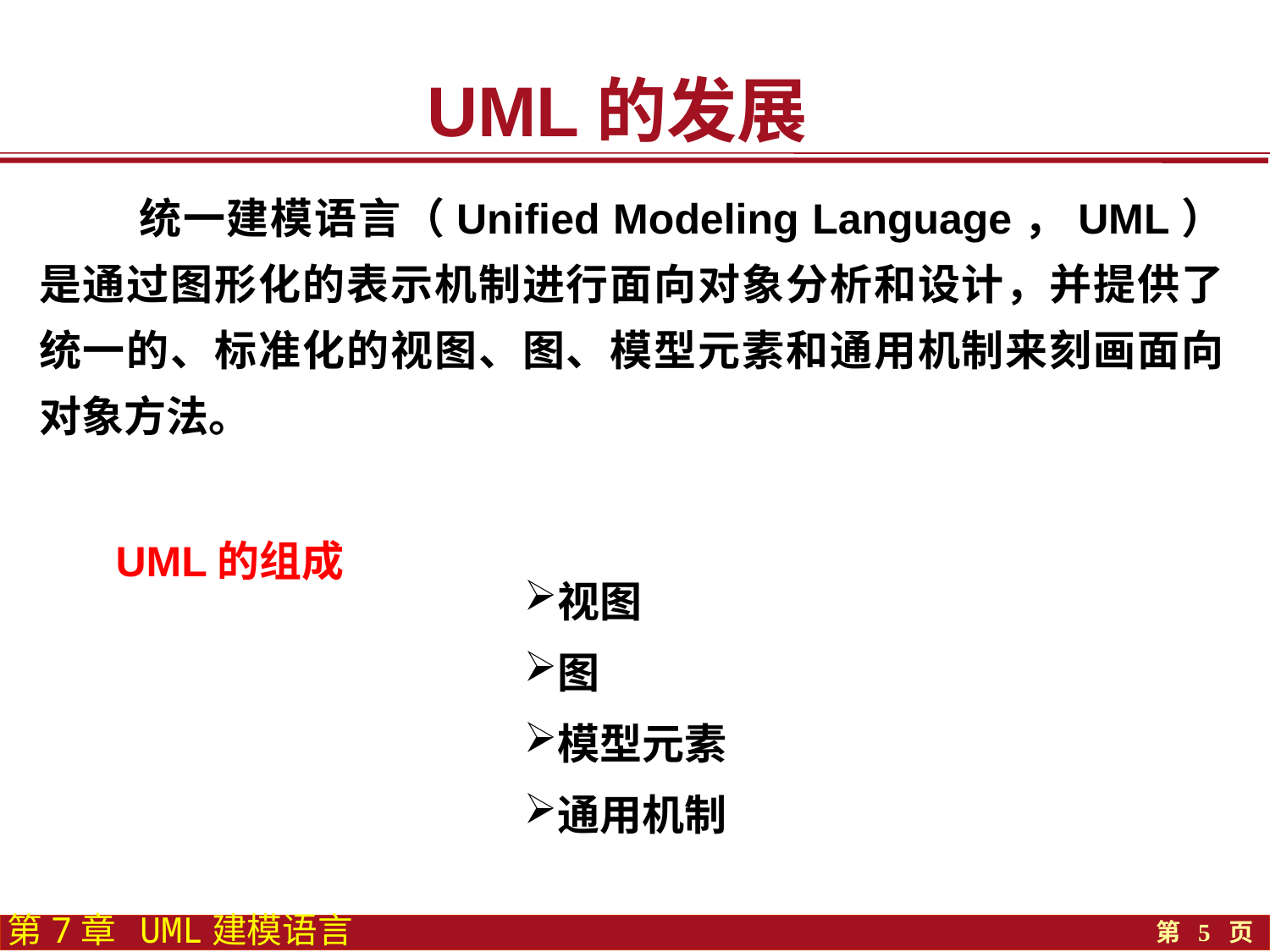

UML的发展
        统一建模语言（Unified Modeling Language，UML）是通过图形化的表示机制进行面向对象分析和设计，并提供了统一的、标准化的视图、图、模型元素和通用机制来刻画面向对象方法。
UML的组成
视图
图
模型元素
通用机制